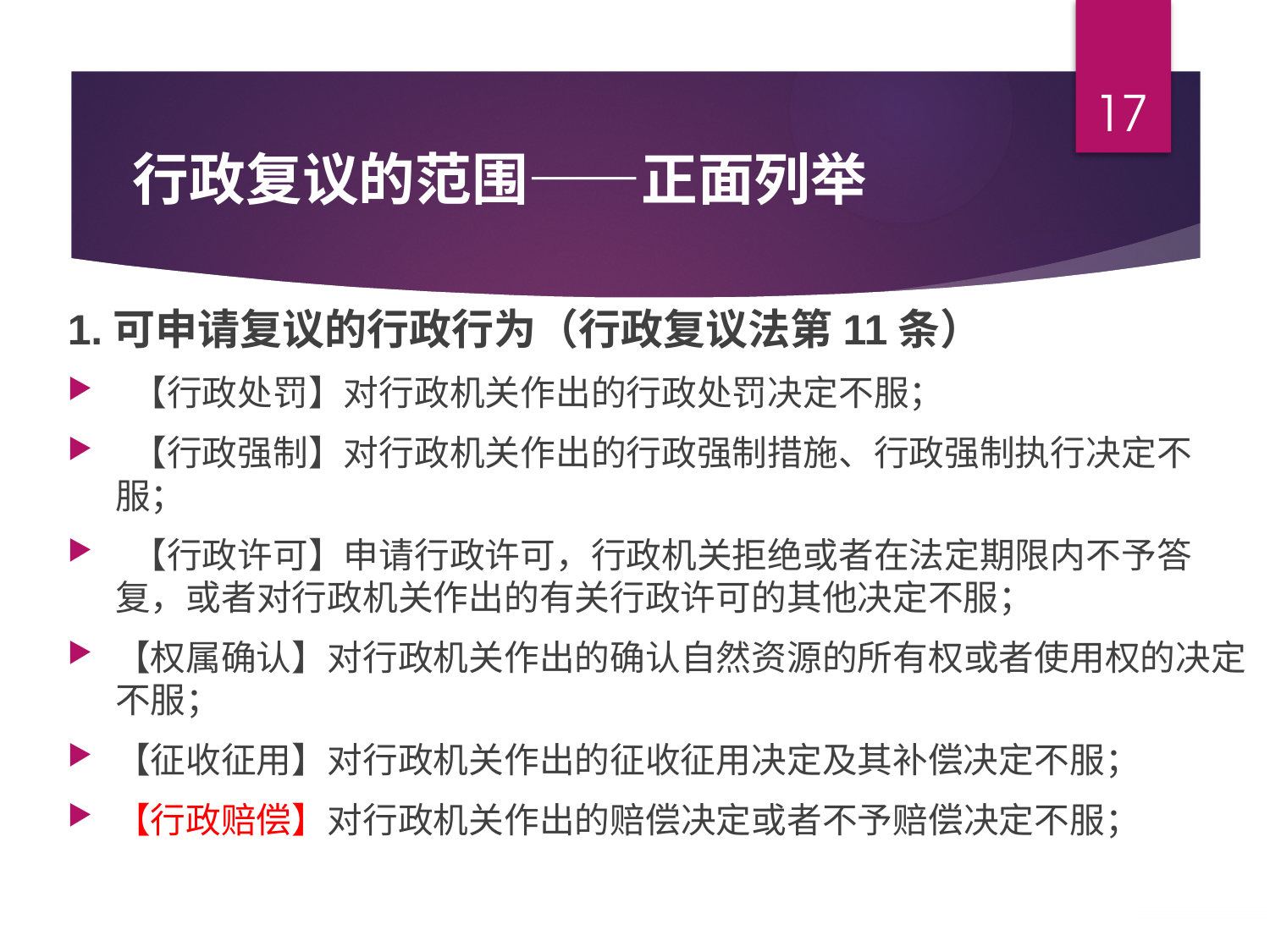

17
# 行政复议的范围——正面列举
1.可申请复议的行政行为（行政复议法第11条）
 【行政处罚】对行政机关作出的行政处罚决定不服；
 【行政强制】对行政机关作出的行政强制措施、行政强制执行决定不服；
 【行政许可】申请行政许可，行政机关拒绝或者在法定期限内不予答复，或者对行政机关作出的有关行政许可的其他决定不服；
【权属确认】对行政机关作出的确认自然资源的所有权或者使用权的决定不服；
【征收征用】对行政机关作出的征收征用决定及其补偿决定不服；
【行政赔偿】对行政机关作出的赔偿决定或者不予赔偿决定不服；